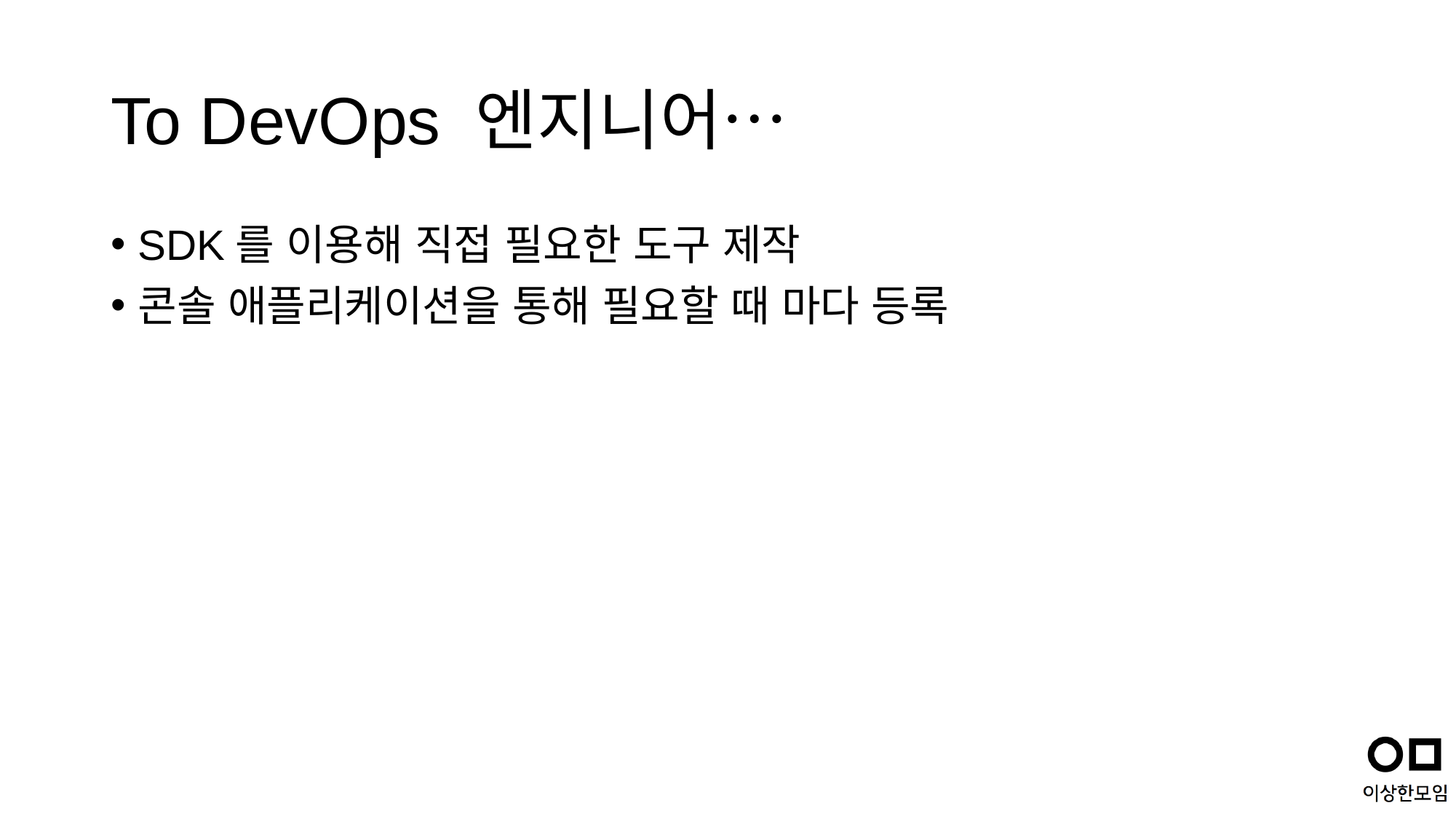

# To DevOps 엔지니어…
SDK를 이용해 직접 필요한 도구 제작
콘솔 애플리케이션을 통해 필요할 때 마다 등록